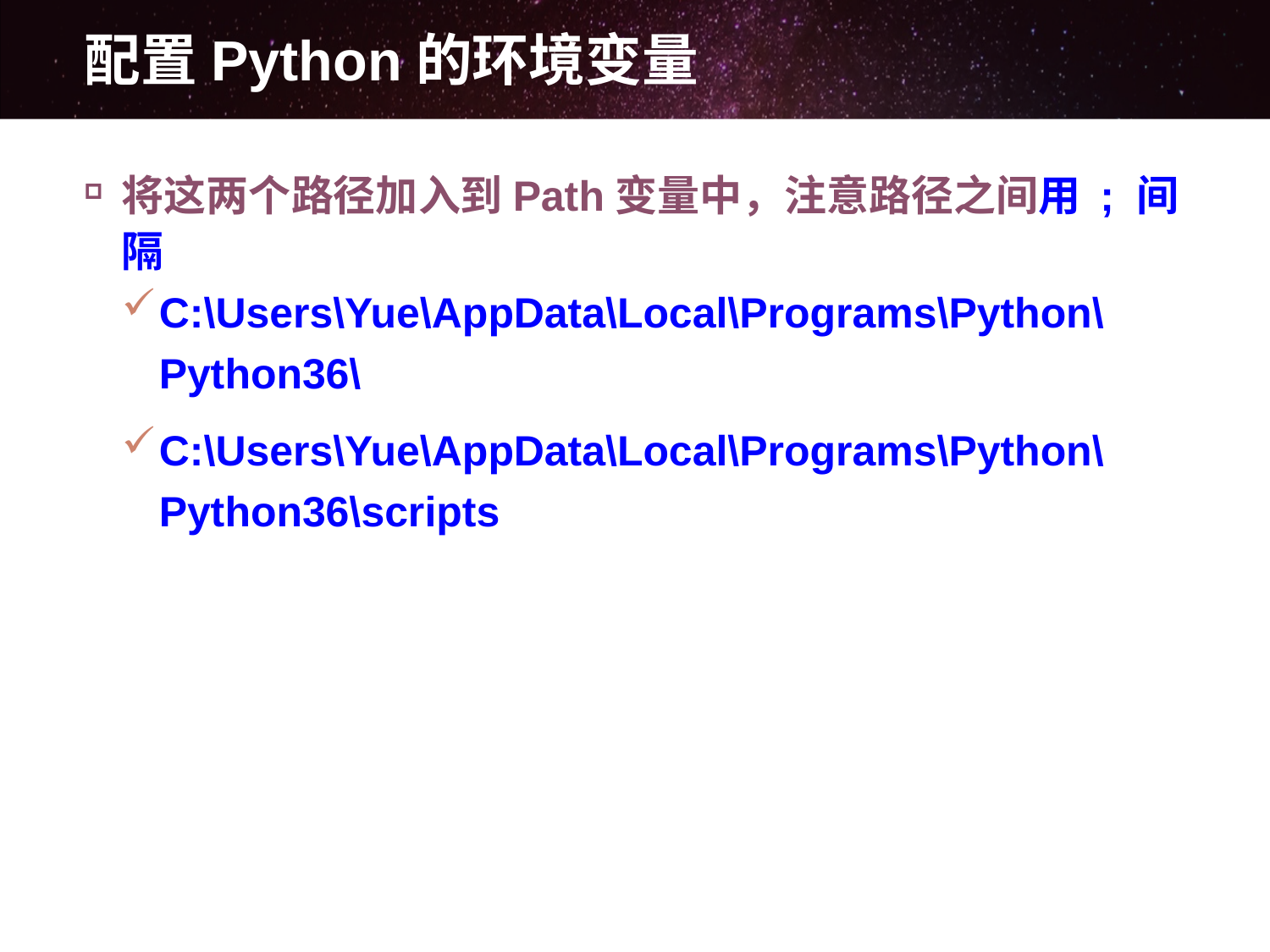

# 配置Python的环境变量
将这两个路径加入到Path变量中，注意路径之间用 ; 间隔
C:\Users\Yue\AppData\Local\Programs\Python\Python36\
C:\Users\Yue\AppData\Local\Programs\Python\Python36\scripts